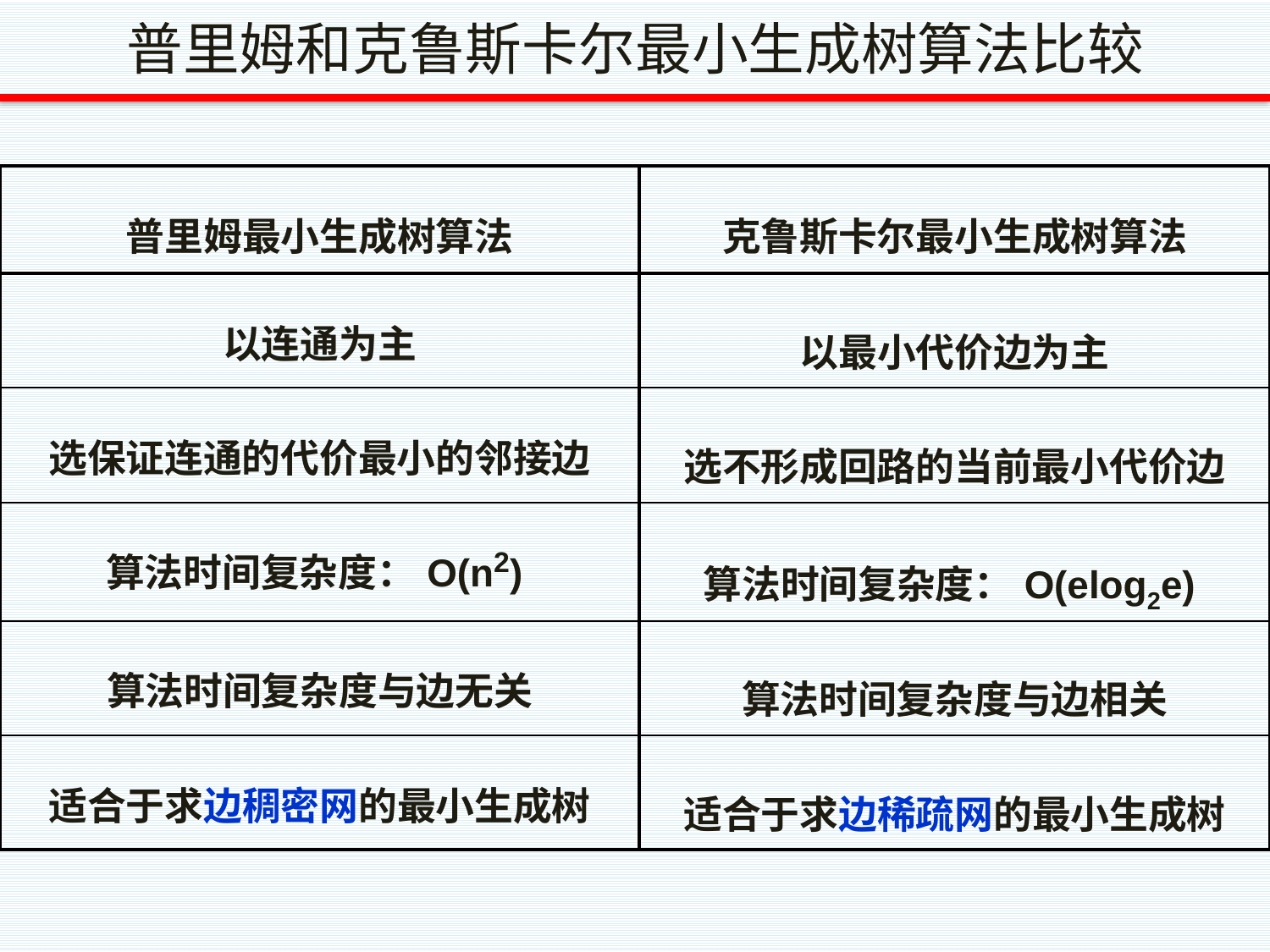

# 普里姆和克鲁斯卡尔最小生成树算法比较
| 普里姆最小生成树算法 | 克鲁斯卡尔最小生成树算法 |
| --- | --- |
| 以连通为主 | 以最小代价边为主 |
| 选保证连通的代价最小的邻接边 | 选不形成回路的当前最小代价边 |
| 算法时间复杂度：O(n2) | 算法时间复杂度：Ο(elog2e) |
| 算法时间复杂度与边无关 | 算法时间复杂度与边相关 |
| 适合于求边稠密网的最小生成树 | 适合于求边稀疏网的最小生成树 |